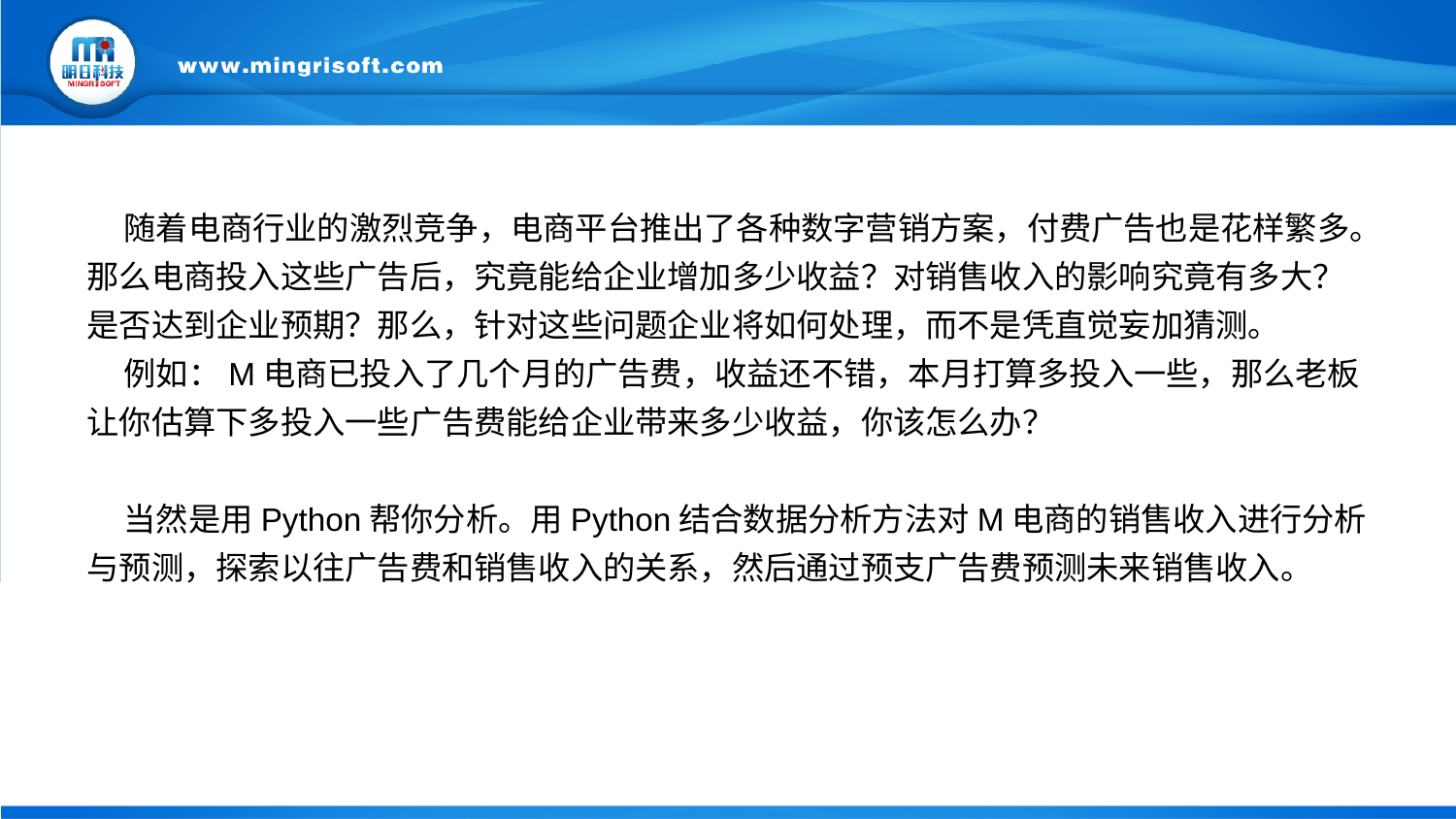

随着电商行业的激烈竞争，电商平台推出了各种数字营销方案，付费广告也是花样繁多。那么电商投入这些广告后，究竟能给企业增加多少收益？对销售收入的影响究竟有多大？是否达到企业预期？那么，针对这些问题企业将如何处理，而不是凭直觉妄加猜测。
    例如：M电商已投入了几个月的广告费，收益还不错，本月打算多投入一些，那么老板让你估算下多投入一些广告费能给企业带来多少收益，你该怎么办？

    当然是用Python帮你分析。用Python结合数据分析方法对M电商的销售收入进行分析与预测，探索以往广告费和销售收入的关系，然后通过预支广告费预测未来销售收入。